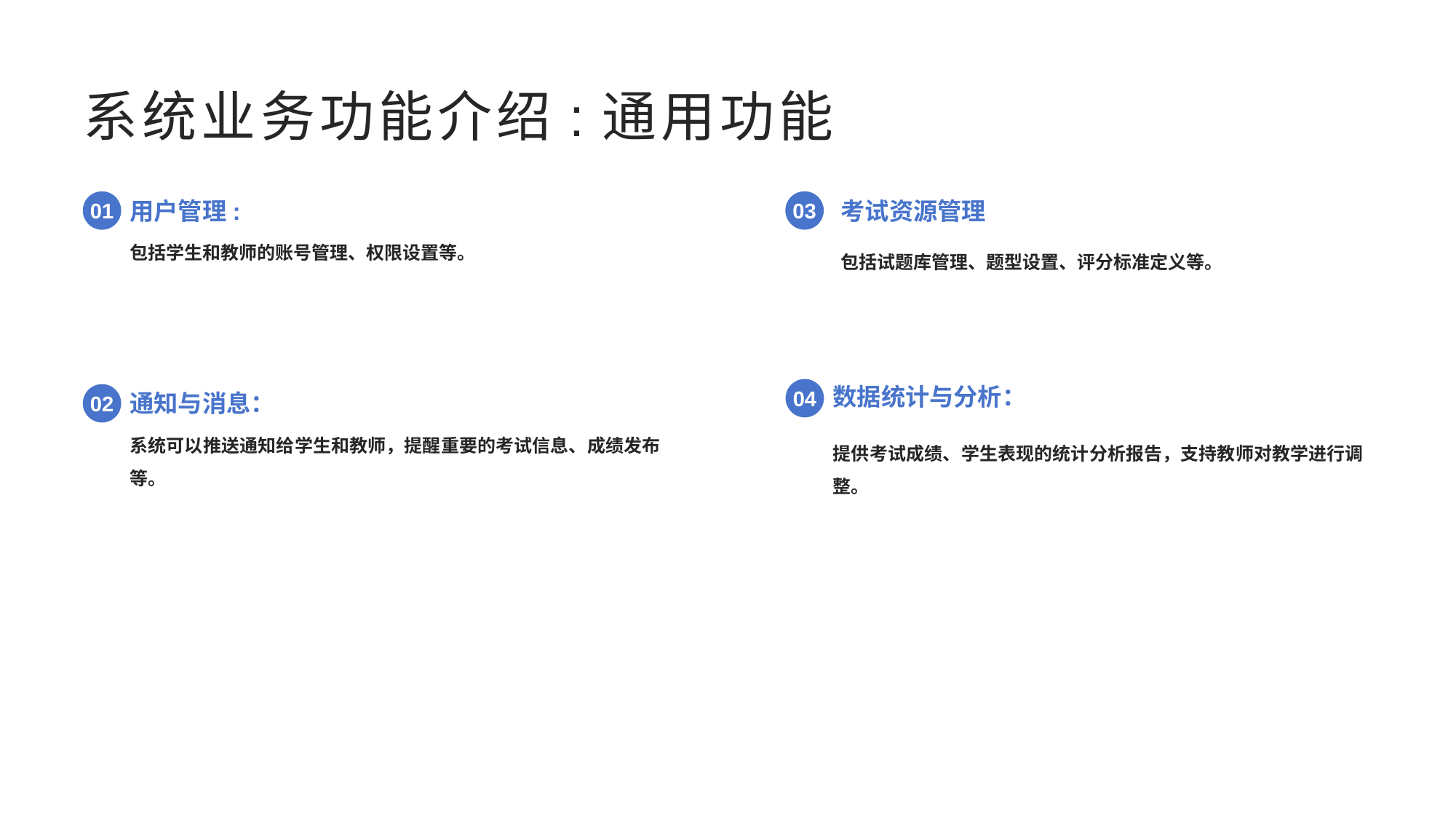

# 系统业务功能介绍:通用功能
用户管理:
考试资源管理
03
01
包括学生和教师的账号管理、权限设置等。
包括试题库管理、题型设置、评分标准定义等。
数据统计与分析：
通知与消息：
04
02
85%
系统可以推送通知给学生和教师，提醒重要的考试信息、成绩发布等。
提供考试成绩、学生表现的统计分析报告，支持教师对教学进行调整。
单击此处添加内容，简明扼要地阐述您的观点。根据需要可酌情增减